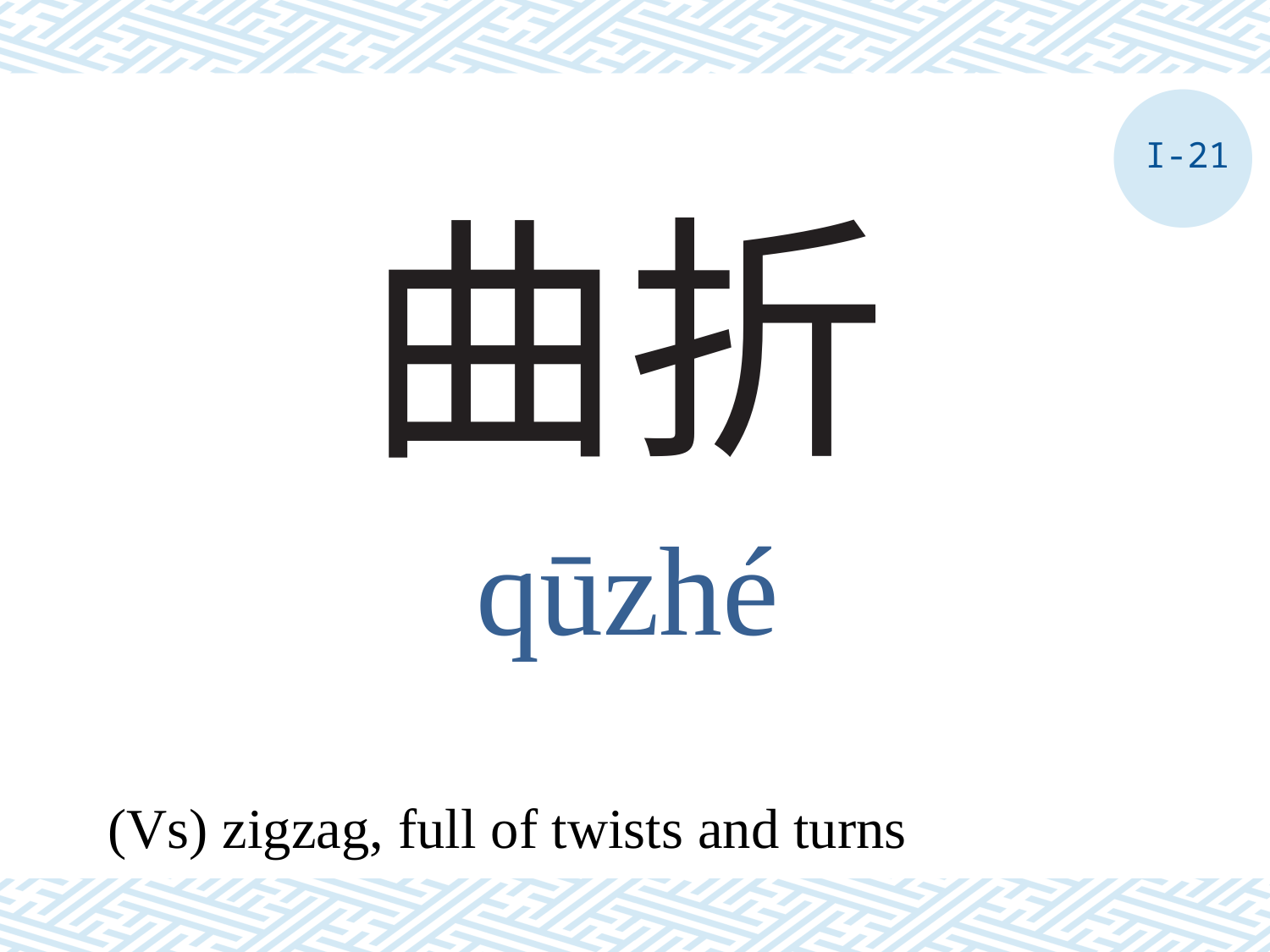

I-21

# 曲折
qūzhé
(Vs) zigzag, full of twists and turns